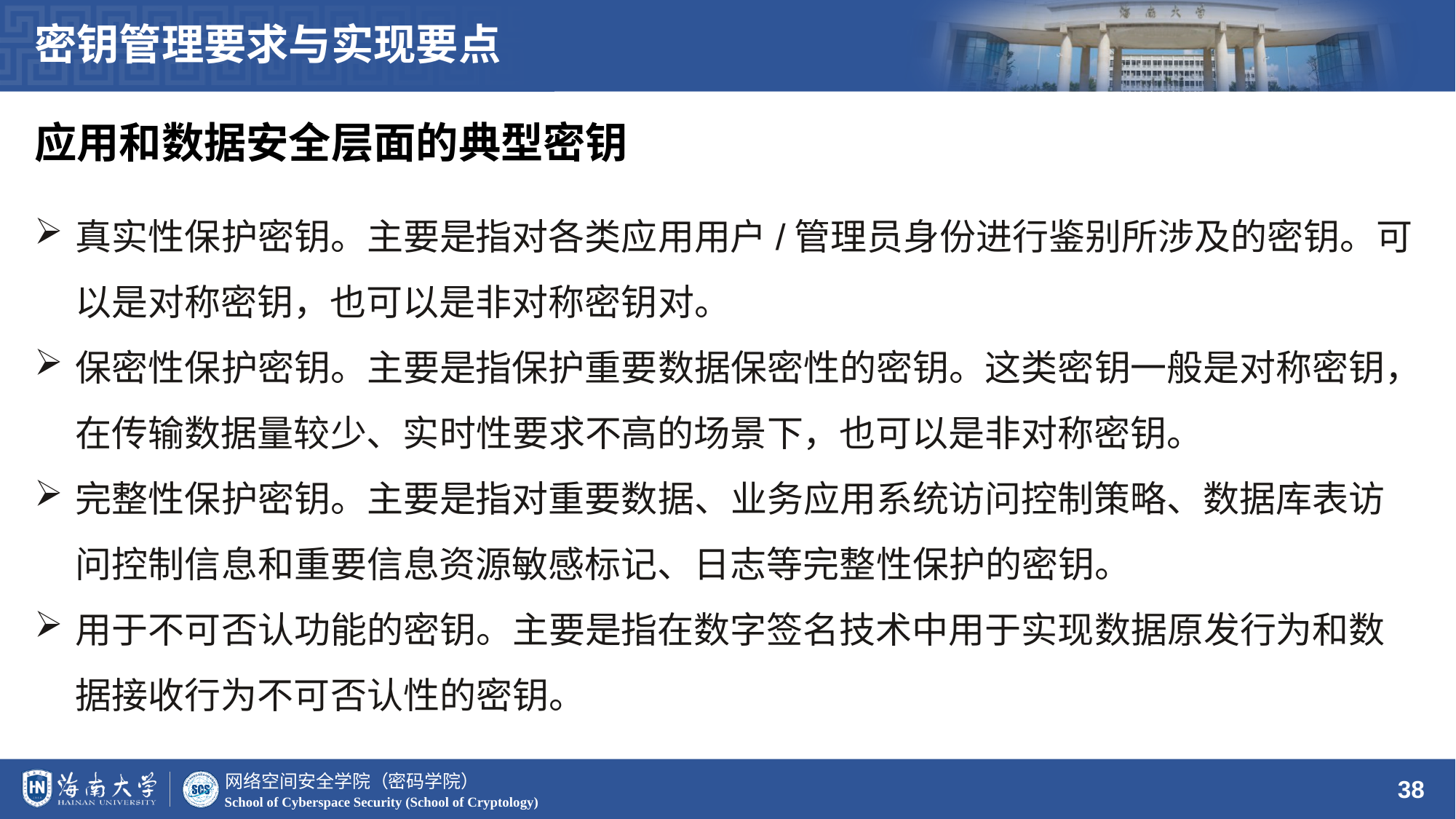

密钥管理要求与实现要点
应用和数据安全层面的典型密钥
真实性保护密钥。主要是指对各类应用用户/管理员身份进行鉴别所涉及的密钥。可以是对称密钥，也可以是非对称密钥对。
保密性保护密钥。主要是指保护重要数据保密性的密钥。这类密钥一般是对称密钥，在传输数据量较少、实时性要求不高的场景下，也可以是非对称密钥。
完整性保护密钥。主要是指对重要数据、业务应用系统访问控制策略、数据库表访问控制信息和重要信息资源敏感标记、日志等完整性保护的密钥。
用于不可否认功能的密钥。主要是指在数字签名技术中用于实现数据原发行为和数据接收行为不可否认性的密钥。
38